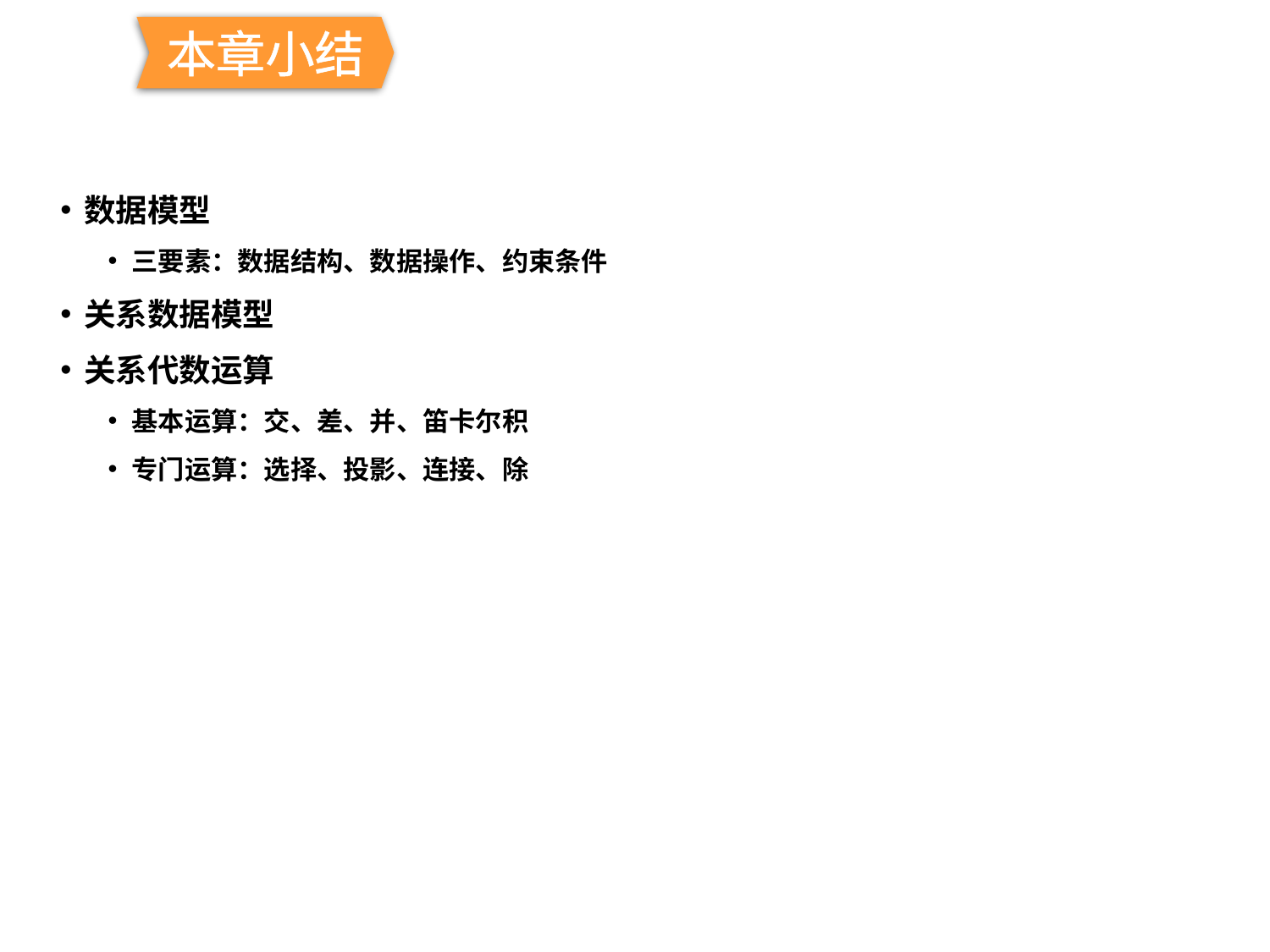

本章小结
数据模型
三要素：数据结构、数据操作、约束条件
关系数据模型
关系代数运算
基本运算：交、差、并、笛卡尔积
专门运算：选择、投影、连接、除